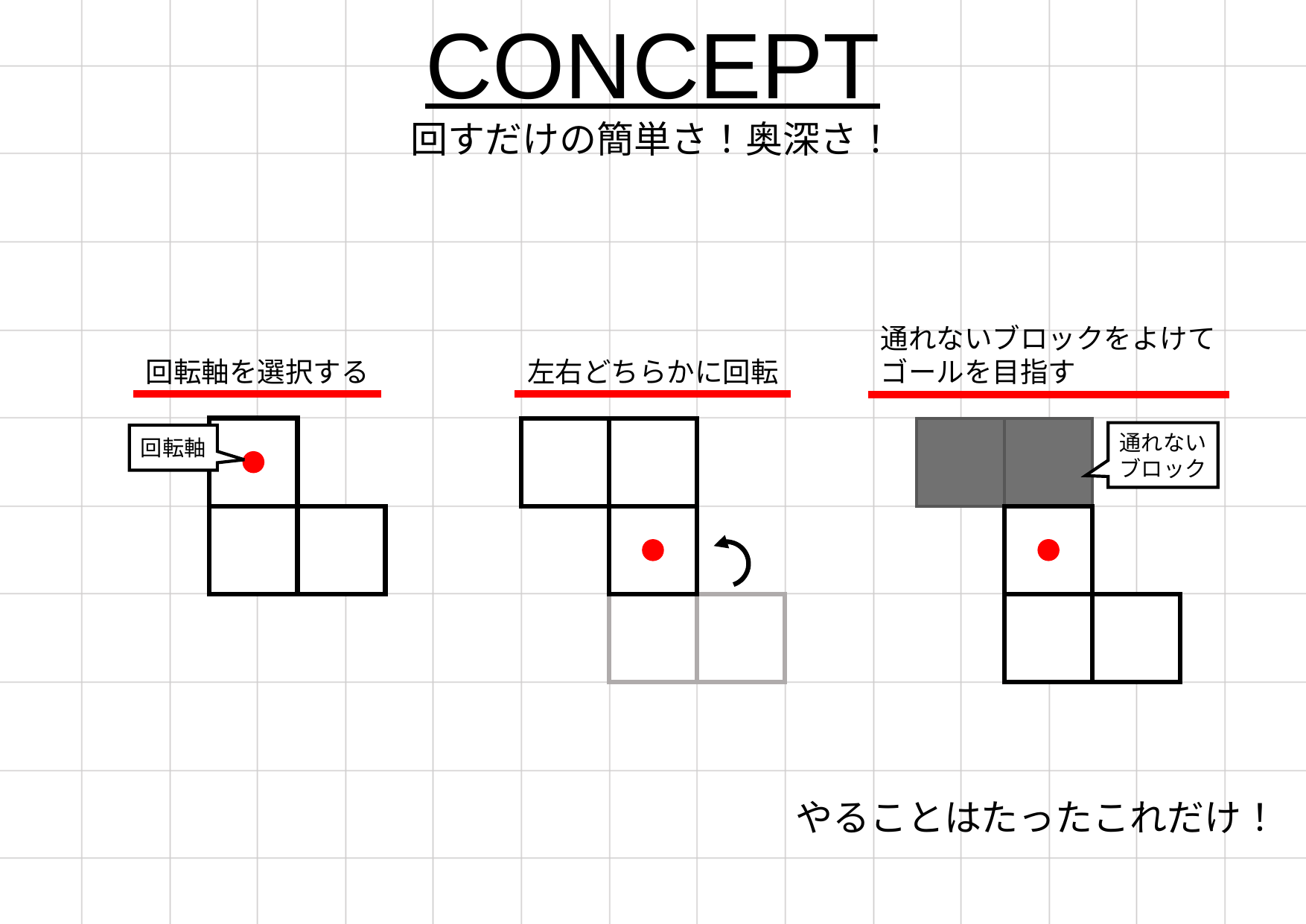

CONCEPT
回すだけの簡単さ！奥深さ！
通れないブロックをよけて
ゴールを目指す

通れない
ブロック
回転軸を選択する

回転軸
左右どちらかに回転

やることはたったこれだけ！